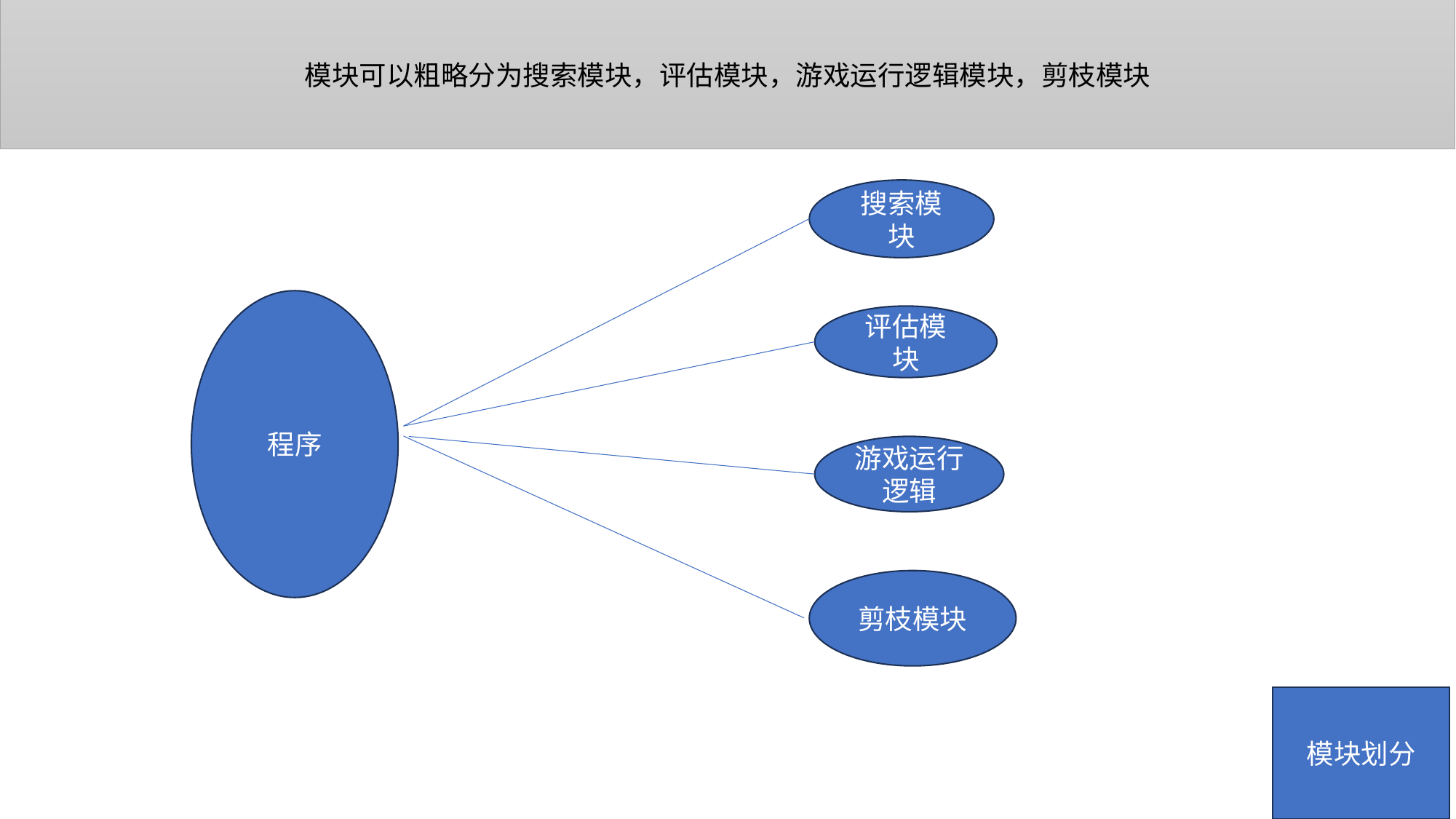

模块可以粗略分为搜索模块，评估模块，游戏运行逻辑模块，剪枝模块
搜索模块
程序
评估模块
游戏运行逻辑
剪枝模块
模块划分